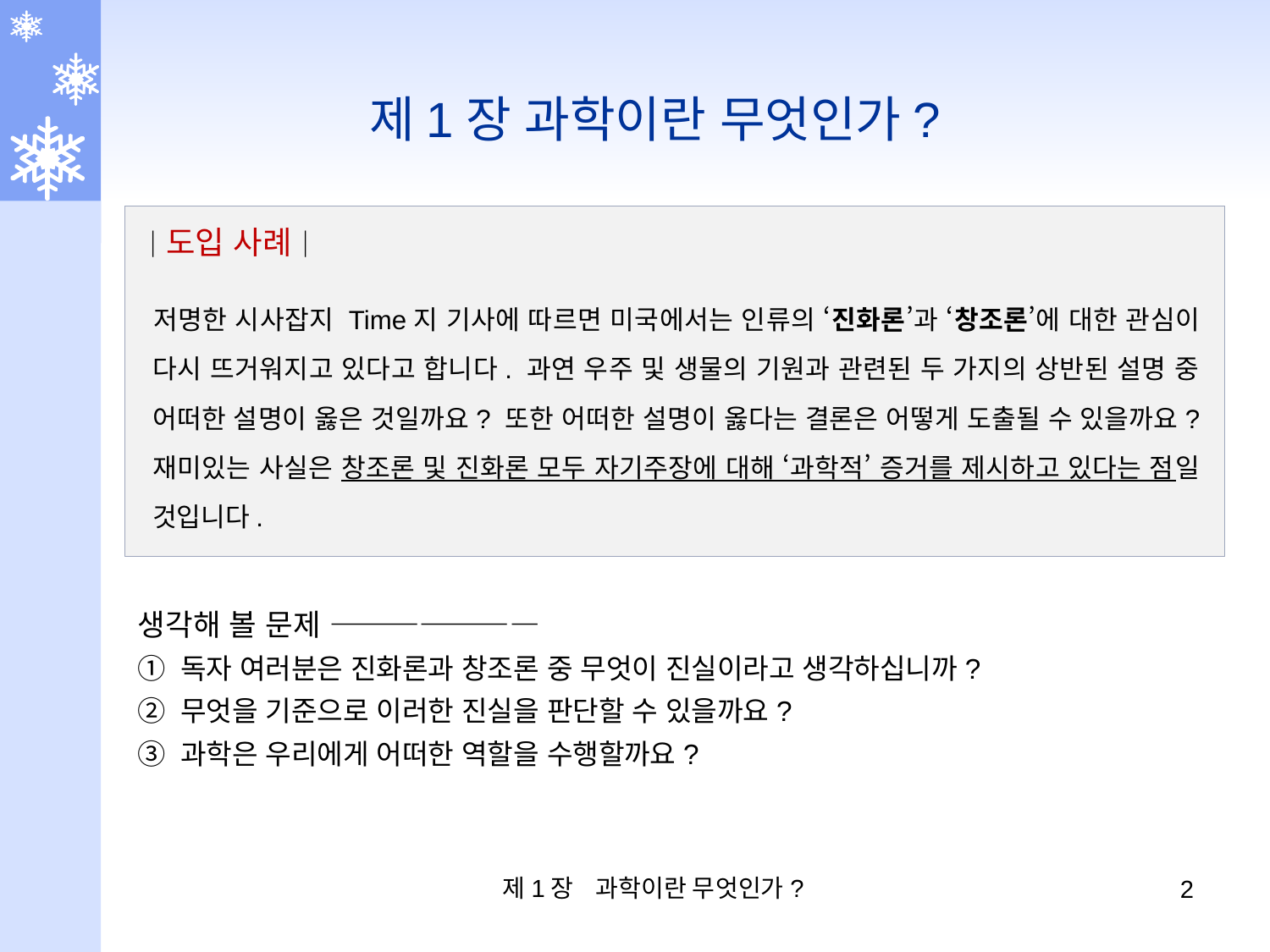

# 제1장 과학이란 무엇인가?
｜도입 사례｜

저명한 시사잡지 Time지 기사에 따르면 미국에서는 인류의 ‘진화론’과 ‘창조론’에 대한 관심이 다시 뜨거워지고 있다고 합니다. 과연 우주 및 생물의 기원과 관련된 두 가지의 상반된 설명 중 어떠한 설명이 옳은 것일까요? 또한 어떠한 설명이 옳다는 결론은 어떻게 도출될 수 있을까요? 재미있는 사실은 창조론 및 진화론 모두 자기주장에 대해 ‘과학적’ 증거를 제시하고 있다는 점일 것입니다.
생각해 볼 문제 ―――――――
① 독자 여러분은 진화론과 창조론 중 무엇이 진실이라고 생각하십니까?
② 무엇을 기준으로 이러한 진실을 판단할 수 있을까요?
③ 과학은 우리에게 어떠한 역할을 수행할까요?
제1장    과학이란 무엇인가?
2